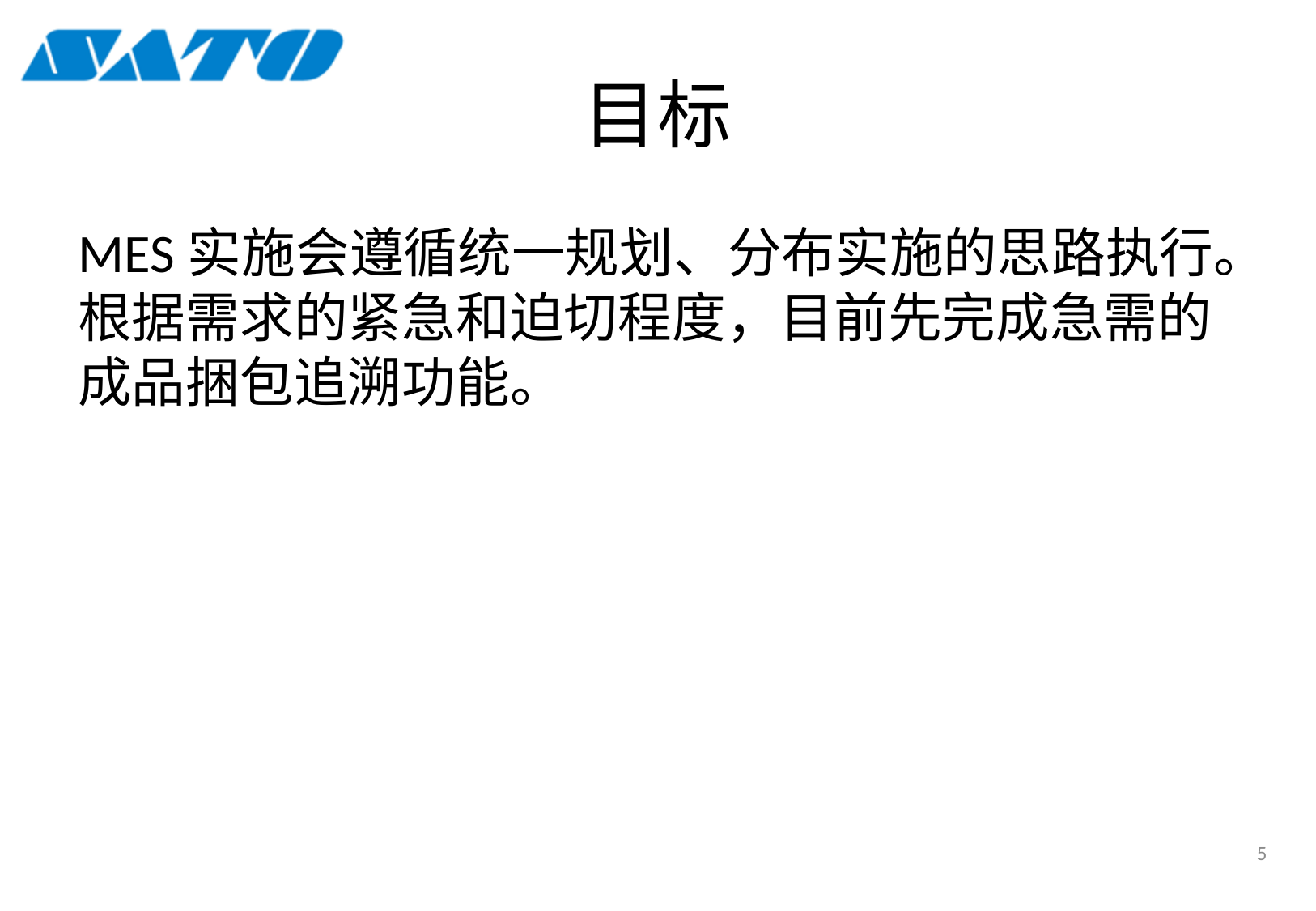

# 目标
MES实施会遵循统一规划、分布实施的思路执行。根据需求的紧急和迫切程度，目前先完成急需的成品捆包追溯功能。
5